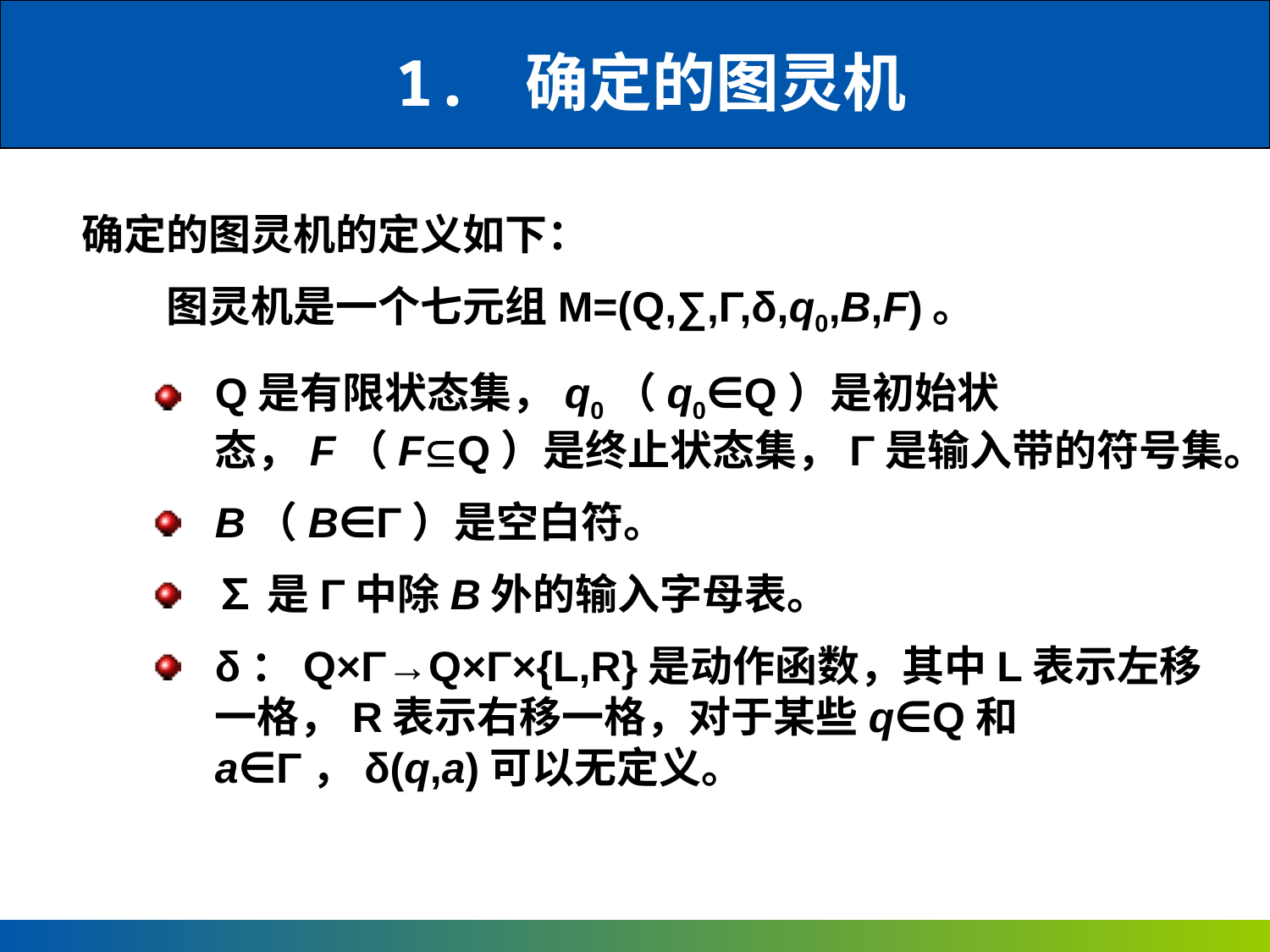

1. 确定的图灵机
确定的图灵机的定义如下：
　　图灵机是一个七元组M=(Q,∑,Γ,δ,q0,B,F)。
Q是有限状态集，q0（q0∈Q）是初始状态，F（F⊆Q）是终止状态集，Γ是输入带的符号集。
B（B∈Γ）是空白符。
∑是Γ中除B外的输入字母表。
δ：Q×Γ→Q×Γ×{L,R}是动作函数，其中L表示左移一格，R表示右移一格，对于某些q∈Q和a∈Γ，δ(q,a)可以无定义。